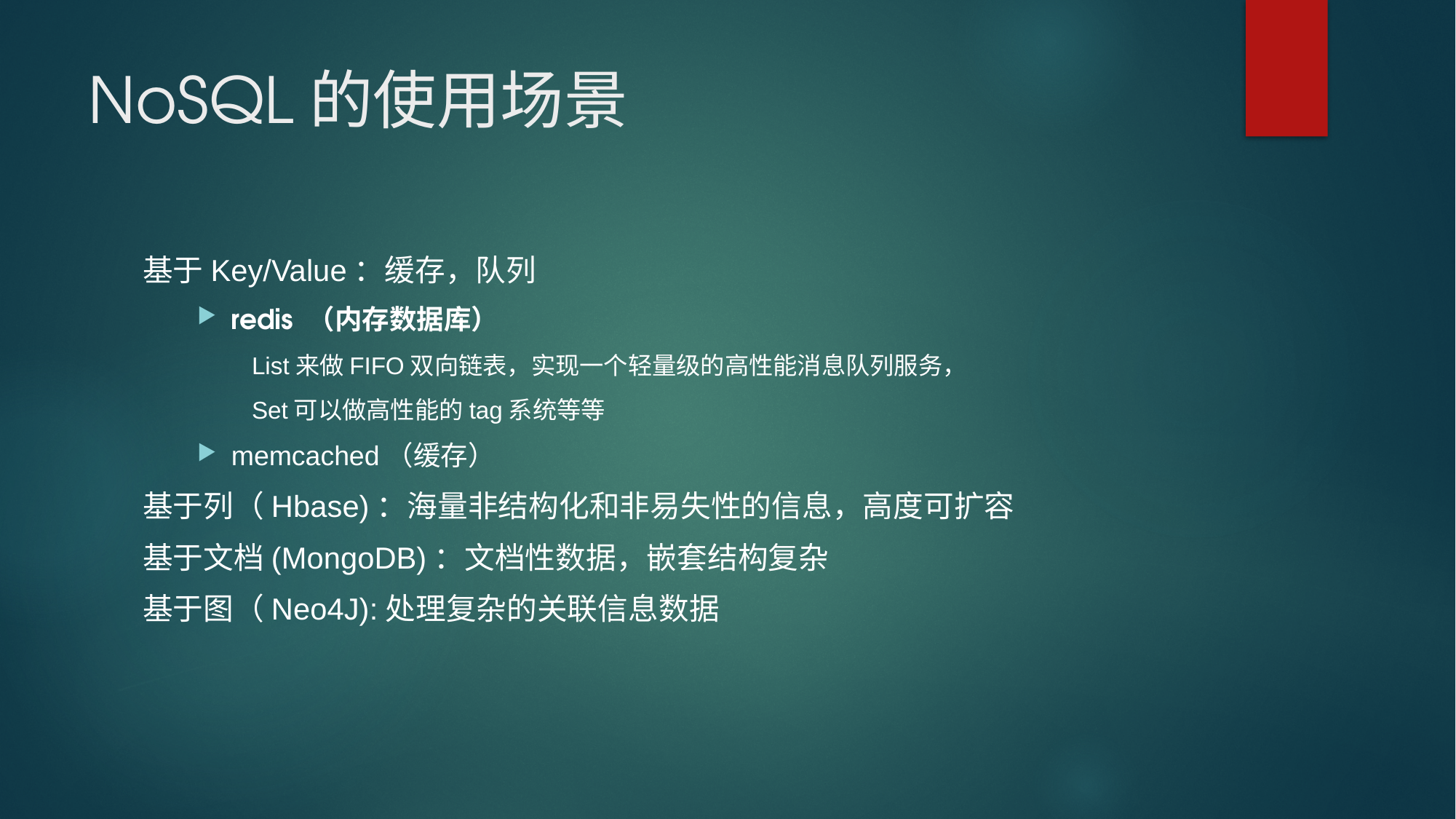

# NoSQL的使用场景
基于Key/Value：缓存，队列
redis （内存数据库）
List来做FIFO双向链表，实现一个轻量级的高性能消息队列服务，
Set可以做高性能的tag系统等等
memcached（缓存）
基于列（Hbase)：海量非结构化和非易失性的信息，高度可扩容
基于文档(MongoDB)：文档性数据，嵌套结构复杂
基于图（Neo4J):处理复杂的关联信息数据